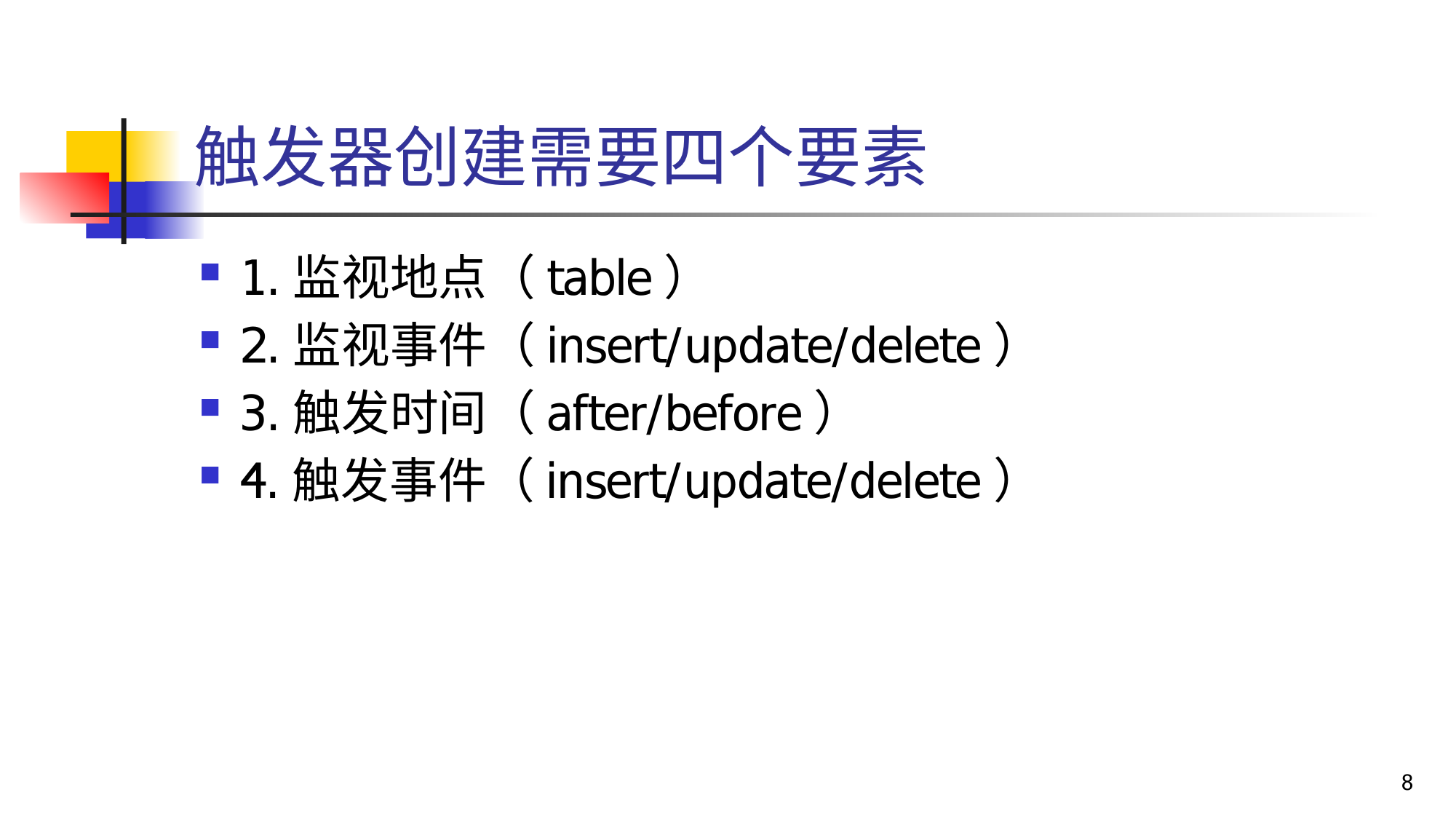

# 触发器创建需要四个要素
1.监视地点（table）
2.监视事件（insert/update/delete）
3.触发时间（after/before）
4.触发事件（insert/update/delete）

8